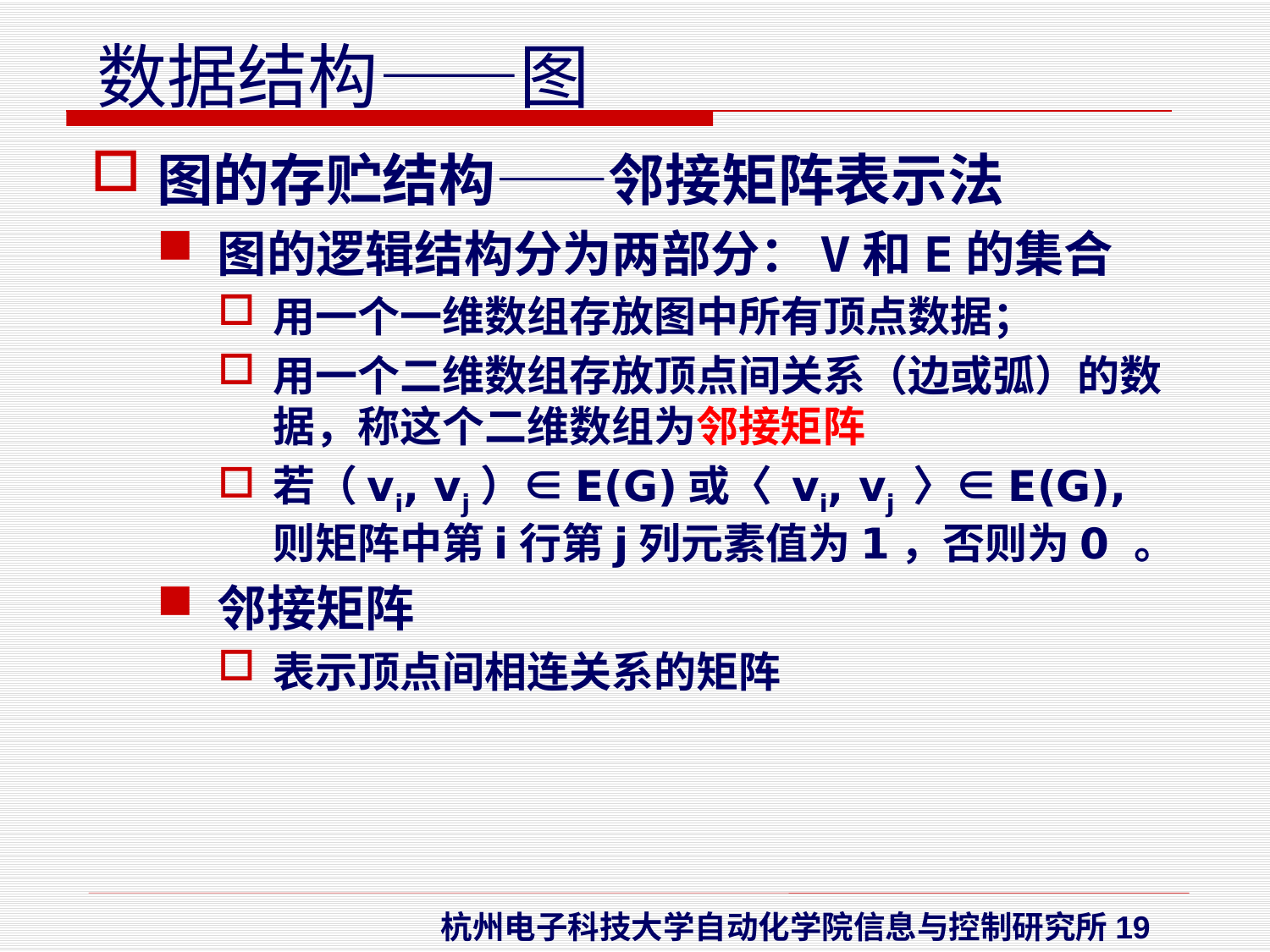

图的存贮结构——邻接矩阵表示法
图的逻辑结构分为两部分：V和E的集合
用一个一维数组存放图中所有顶点数据；
用一个二维数组存放顶点间关系（边或弧）的数据，称这个二维数组为邻接矩阵
若（vi, vj）∈E(G)或〈 vi, vj 〉∈E(G),  则矩阵中第i行第j列元素值为1，否则为0 。
邻接矩阵
表示顶点间相连关系的矩阵